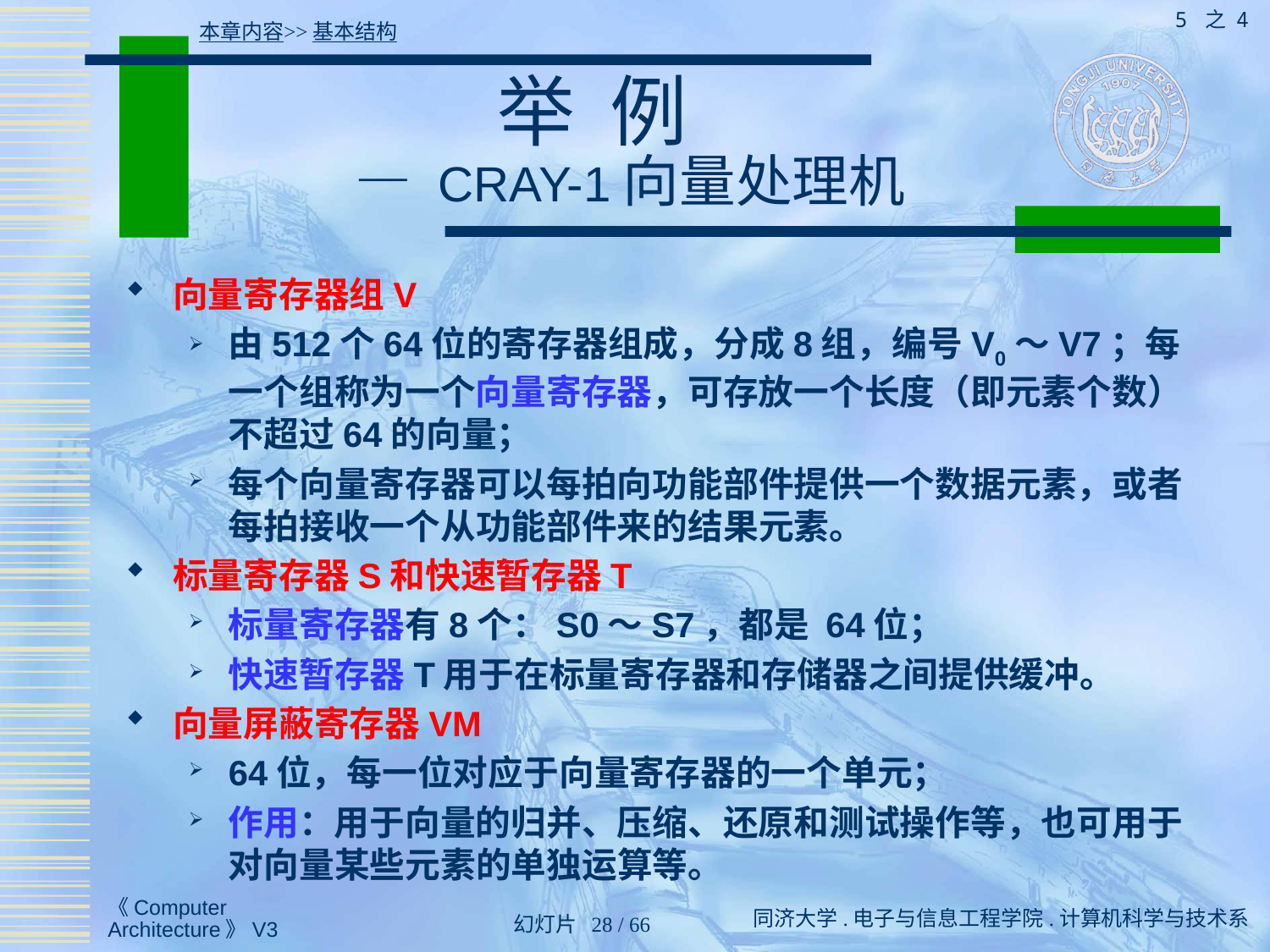

5 之 4
本章内容>>基本结构
# 举  例 — CRAY-1向量处理机
向量寄存器组V
由512个64位的寄存器组成，分成8组，编号V0～V7；每一个组称为一个向量寄存器，可存放一个长度（即元素个数）不超过64的向量；
每个向量寄存器可以每拍向功能部件提供一个数据元素，或者每拍接收一个从功能部件来的结果元素。
标量寄存器S和快速暂存器T
标量寄存器有8个：S0～S7，都是 64位；
快速暂存器T用于在标量寄存器和存储器之间提供缓冲。
向量屏蔽寄存器VM
64位，每一位对应于向量寄存器的一个单元；
作用：用于向量的归并、压缩、还原和测试操作等，也可用于对向量某些元素的单独运算等。